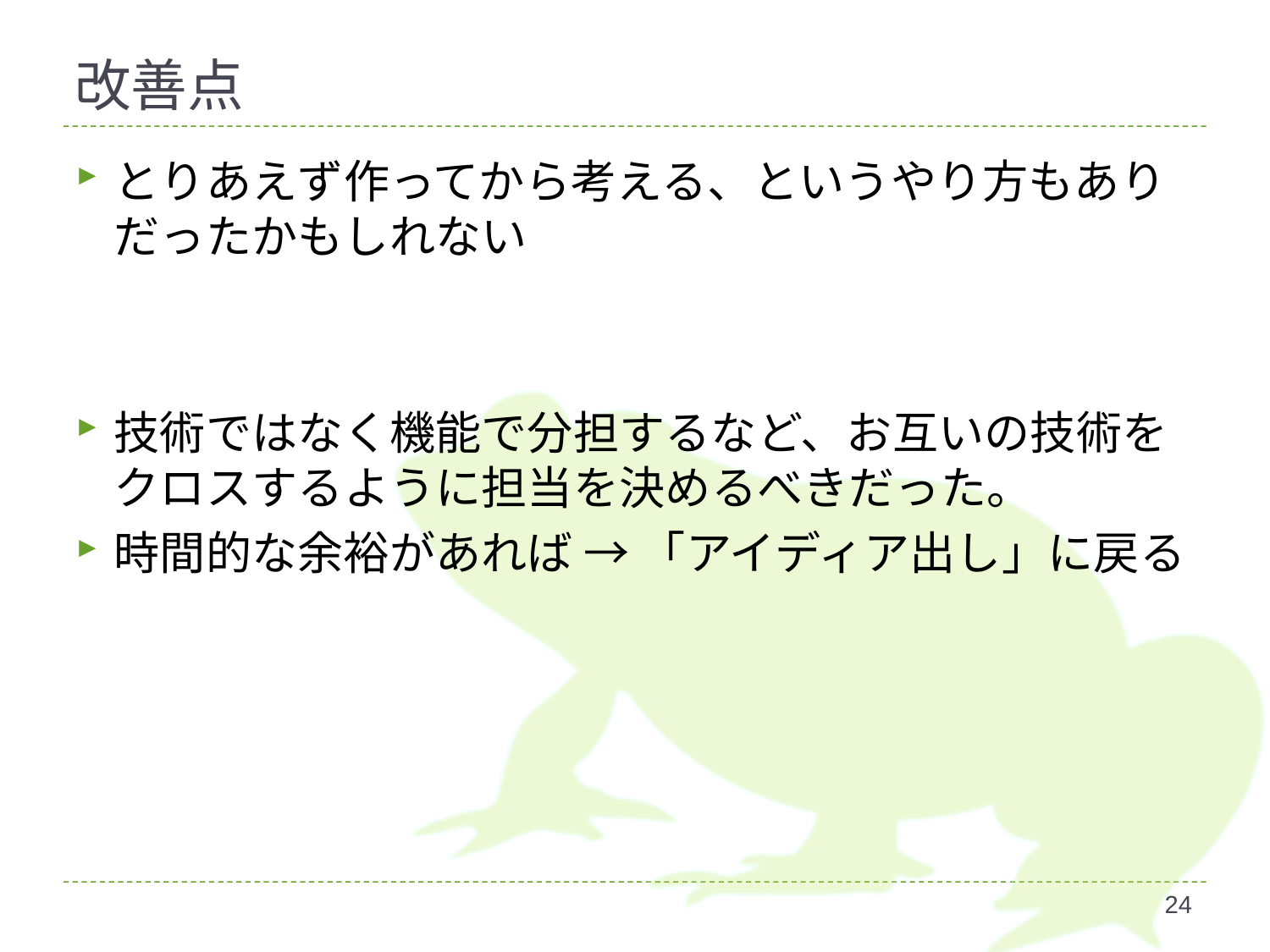

# 改善点
とりあえず作ってから考える、というやり方もありだったかもしれない

技術ではなく機能で分担するなど、お互いの技術をクロスするように担当を決めるべきだった。
時間的な余裕があれば → 「アイディア出し」に戻る
24